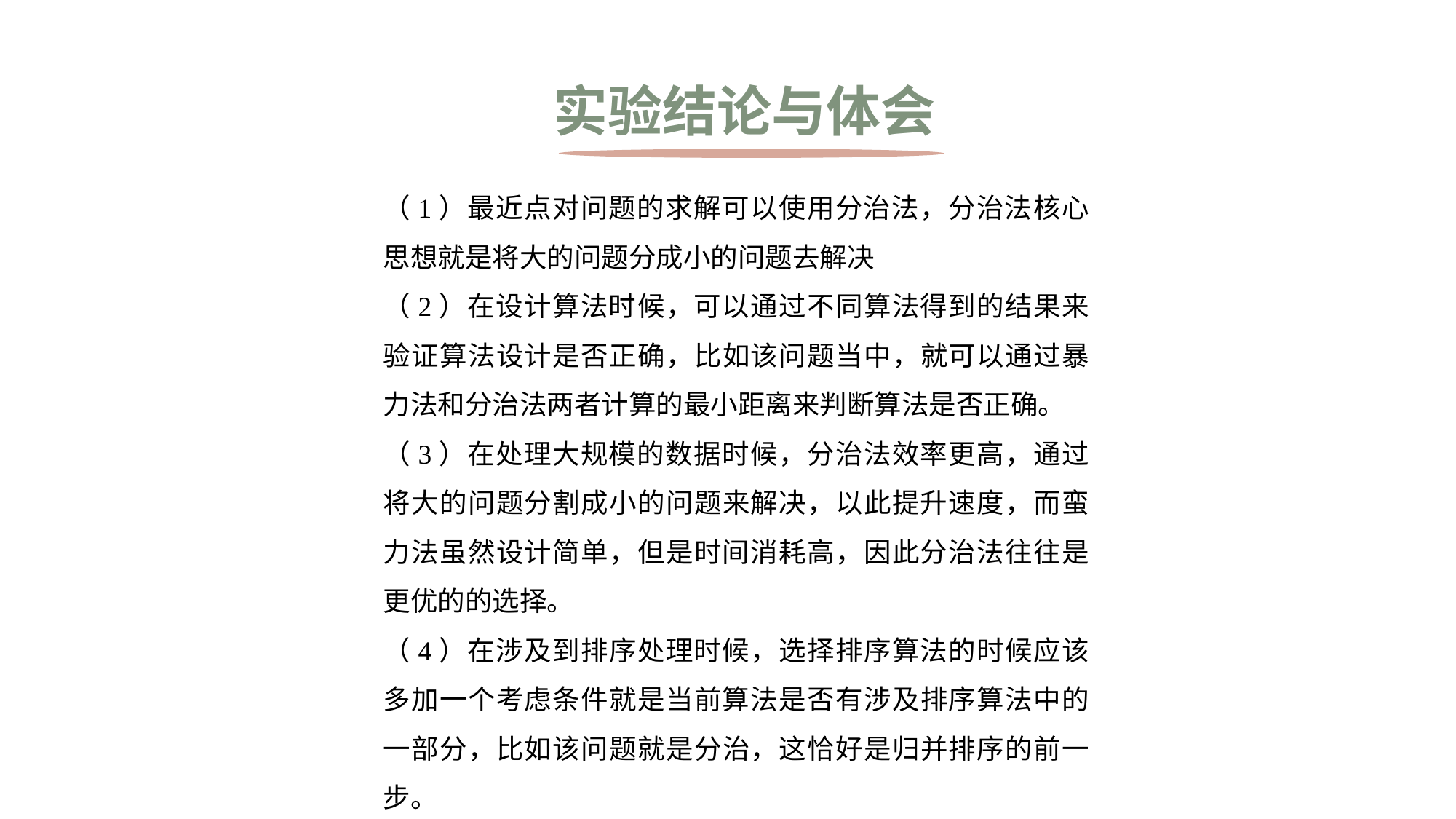

实验结论与体会

（1）最近点对问题的求解可以使用分治法，分治法核心思想就是将大的问题分成小的问题去解决
（2）在设计算法时候，可以通过不同算法得到的结果来验证算法设计是否正确，比如该问题当中，就可以通过暴力法和分治法两者计算的最小距离来判断算法是否正确。
（3）在处理大规模的数据时候，分治法效率更高，通过将大的问题分割成小的问题来解决，以此提升速度，而蛮力法虽然设计简单，但是时间消耗高，因此分治法往往是更优的的选择。
（4）在涉及到排序处理时候，选择排序算法的时候应该多加一个考虑条件就是当前算法是否有涉及排序算法中的一部分，比如该问题就是分治，这恰好是归并排序的前一步。